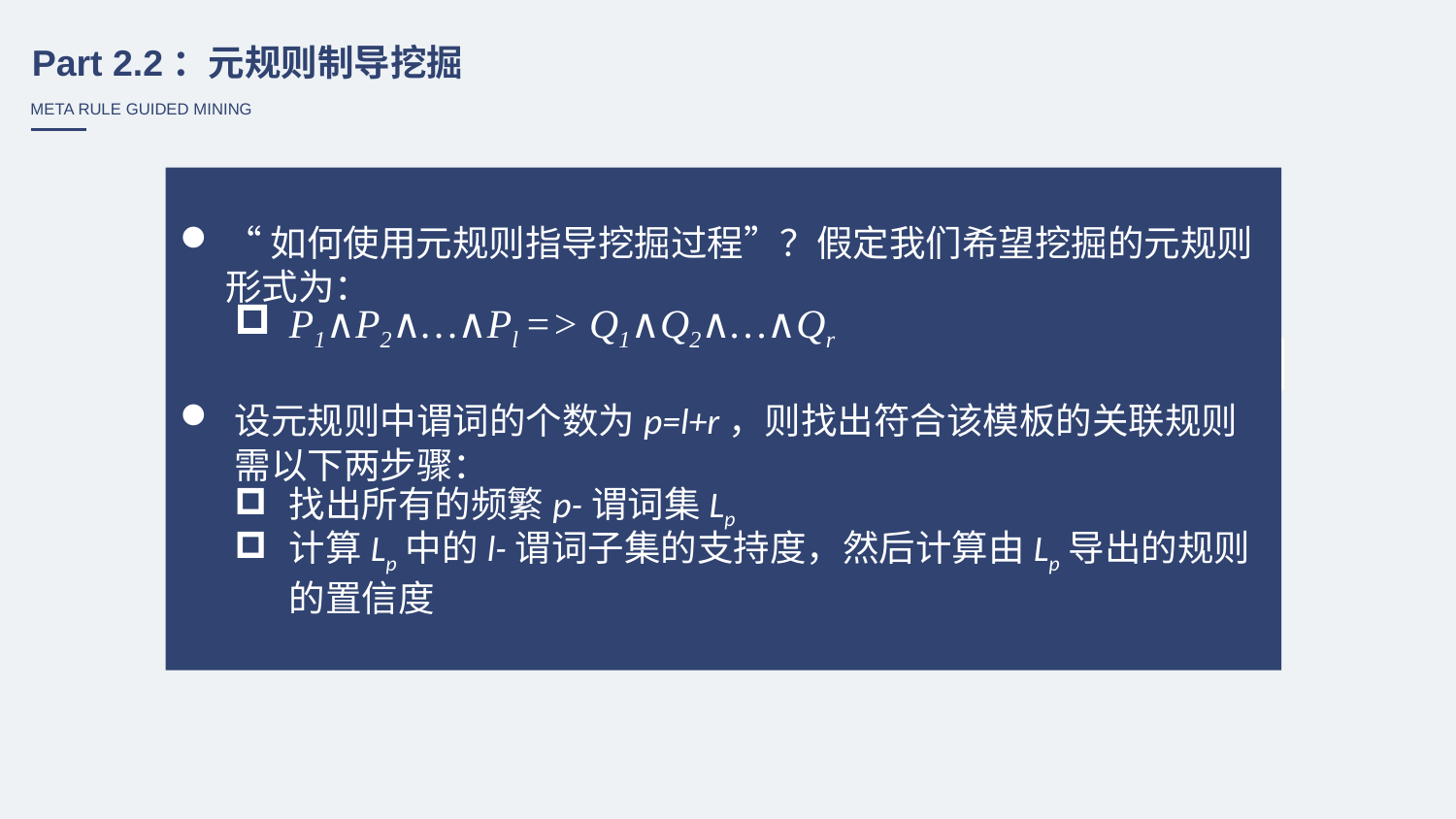

Part 2.2：元规则制导挖掘
META RULE GUIDED MINING

“如何使用元规则指导挖掘过程”？假定我们希望挖掘的元规则形式为：
P1∧P2∧…∧Pl => Q1∧Q2∧…∧Qr

设元规则中谓词的个数为p=l+r，则找出符合该模板的关联规则需以下两步骤：
找出所有的频繁p-谓词集Lp
计算Lp中的l-谓词子集的支持度，然后计算由Lp导出的规则的置信度

选题的意义
Lorem ipsum dolor sit amet, consectetuer adipiscing elit. Aenean commodo ligula eget dolor.